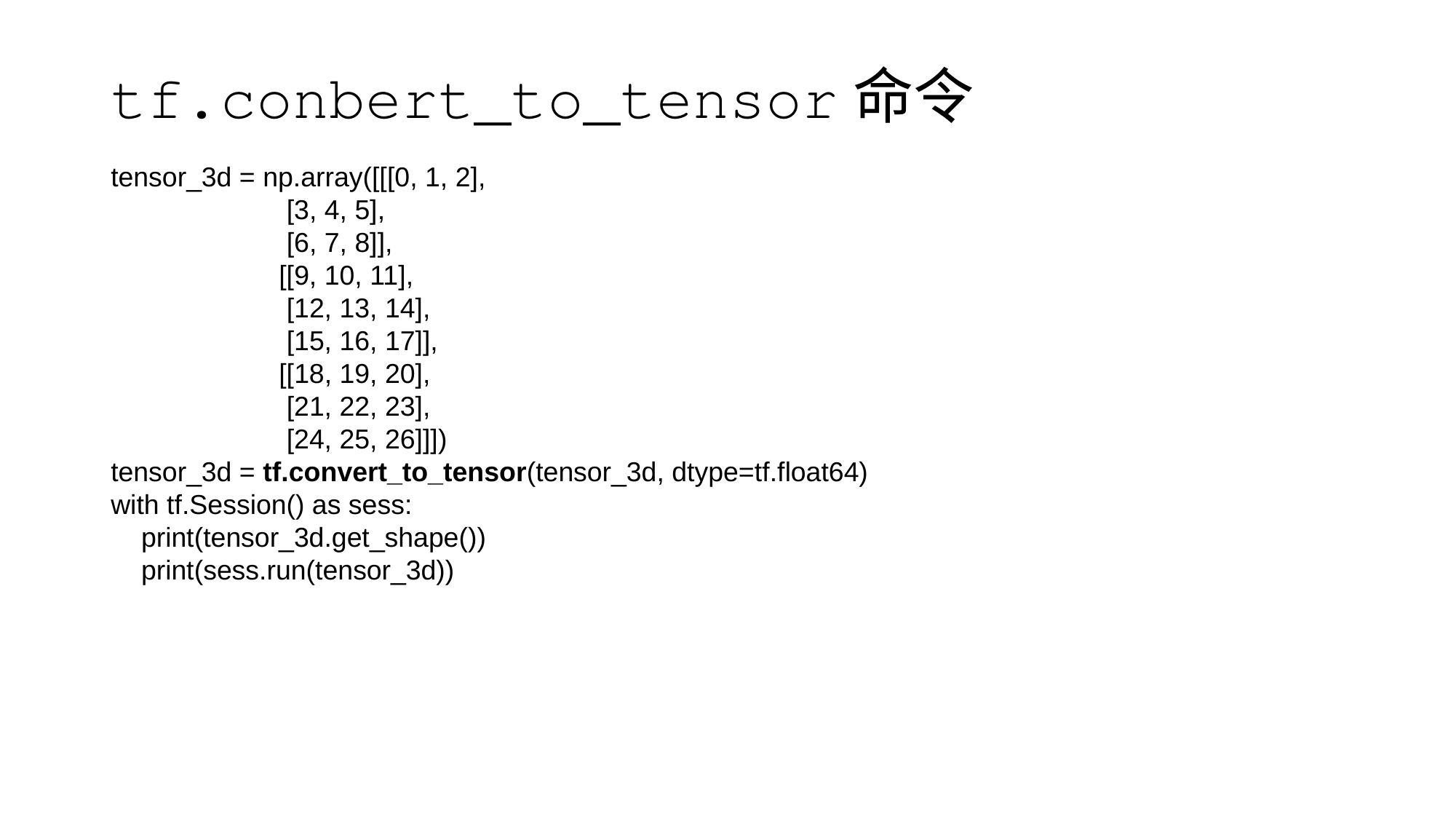

# tf.conbert_to_tensor命令
tensor_3d = np.array([[[0, 1, 2],
                       [3, 4, 5],
                       [6, 7, 8]],
                      [[9, 10, 11],
                       [12, 13, 14],
                       [15, 16, 17]],
                      [[18, 19, 20],
                       [21, 22, 23],
                       [24, 25, 26]]])
tensor_3d = tf.convert_to_tensor(tensor_3d, dtype=tf.float64)
with tf.Session() as sess:
    print(tensor_3d.get_shape())
    print(sess.run(tensor_3d))